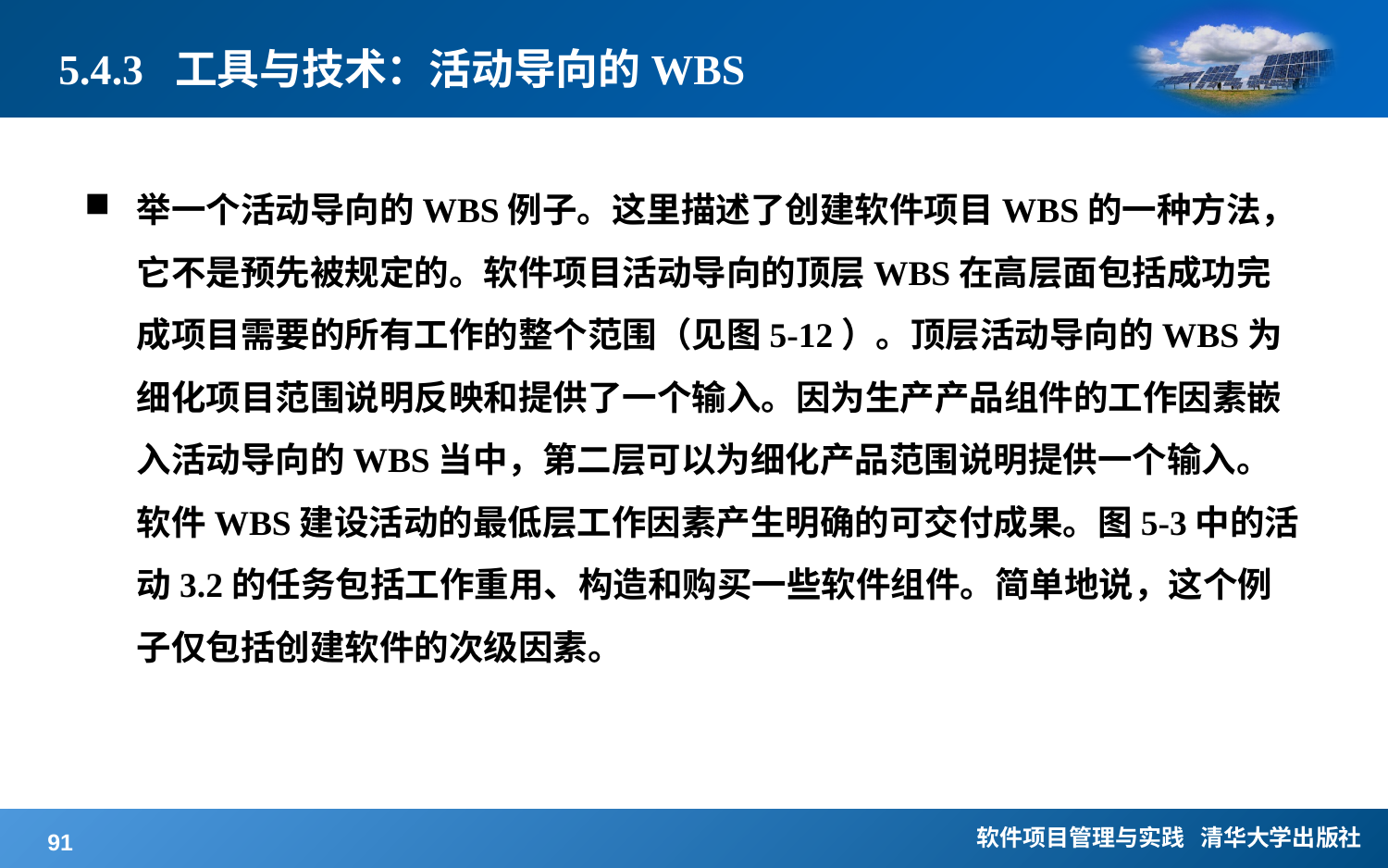

# 5.4.3  工具与技术：活动导向的WBS
举一个活动导向的WBS例子。这里描述了创建软件项目WBS的一种方法，它不是预先被规定的。软件项目活动导向的顶层WBS在高层面包括成功完成项目需要的所有工作的整个范围（见图5-12）。顶层活动导向的WBS为细化项目范围说明反映和提供了一个输入。因为生产产品组件的工作因素嵌入活动导向的WBS当中，第二层可以为细化产品范围说明提供一个输入。软件WBS建设活动的最低层工作因素产生明确的可交付成果。图5-3中的活动3.2的任务包括工作重用、构造和购买一些软件组件。简单地说，这个例子仅包括创建软件的次级因素。